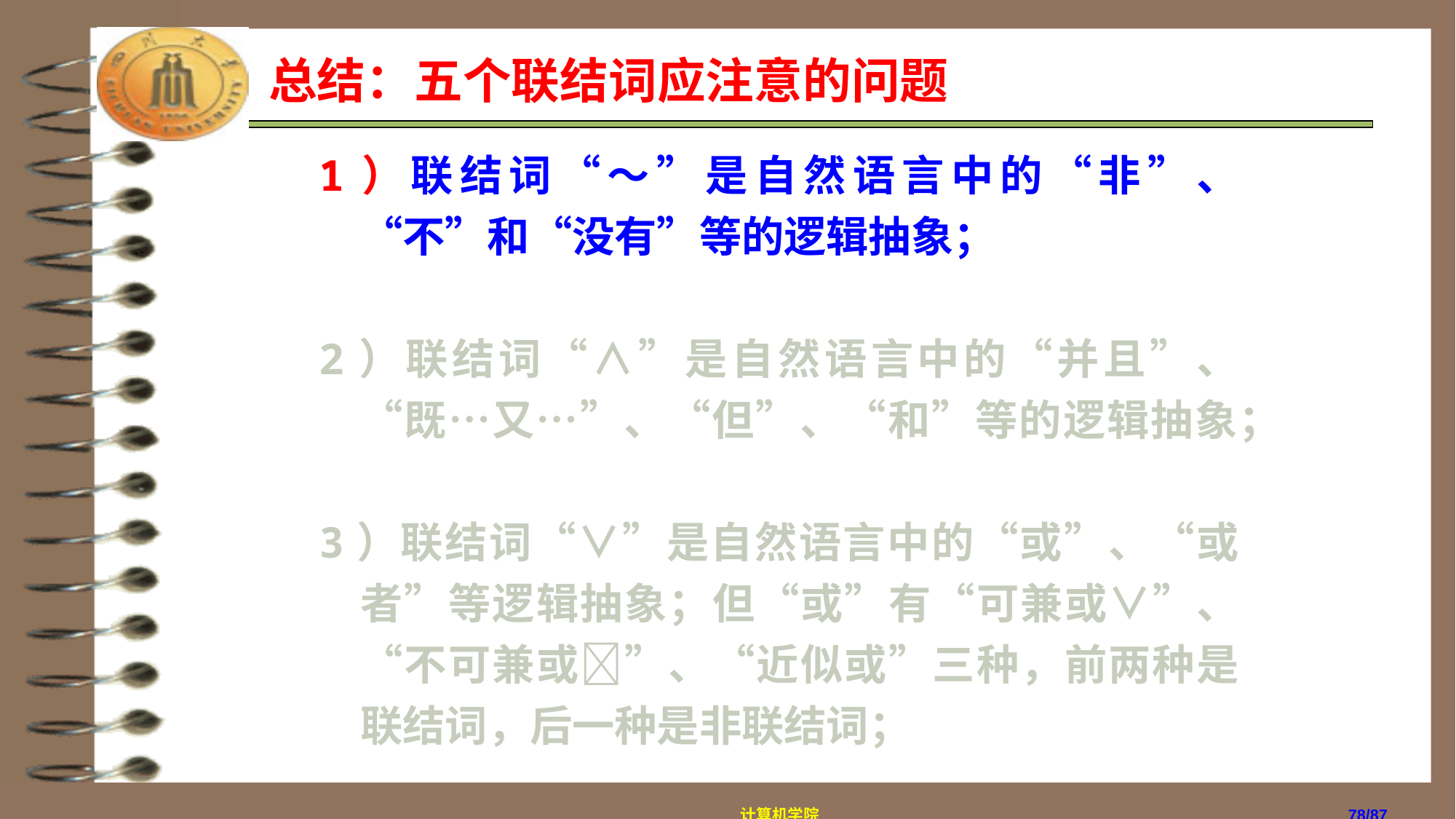

# 总结：五个联结词应注意的问题
1）联结词“～”是自然语言中的“非”、“不”和“没有”等的逻辑抽象；

2）联结词“∧”是自然语言中的“并且”、“既…又…”、“但”、“和”等的逻辑抽象；

3）联结词“∨”是自然语言中的“或”、“或者”等逻辑抽象；但“或”有“可兼或∨”、“不可兼或∇”、“近似或”三种，前两种是联结词，后一种是非联结词；

计算机学院
78/87